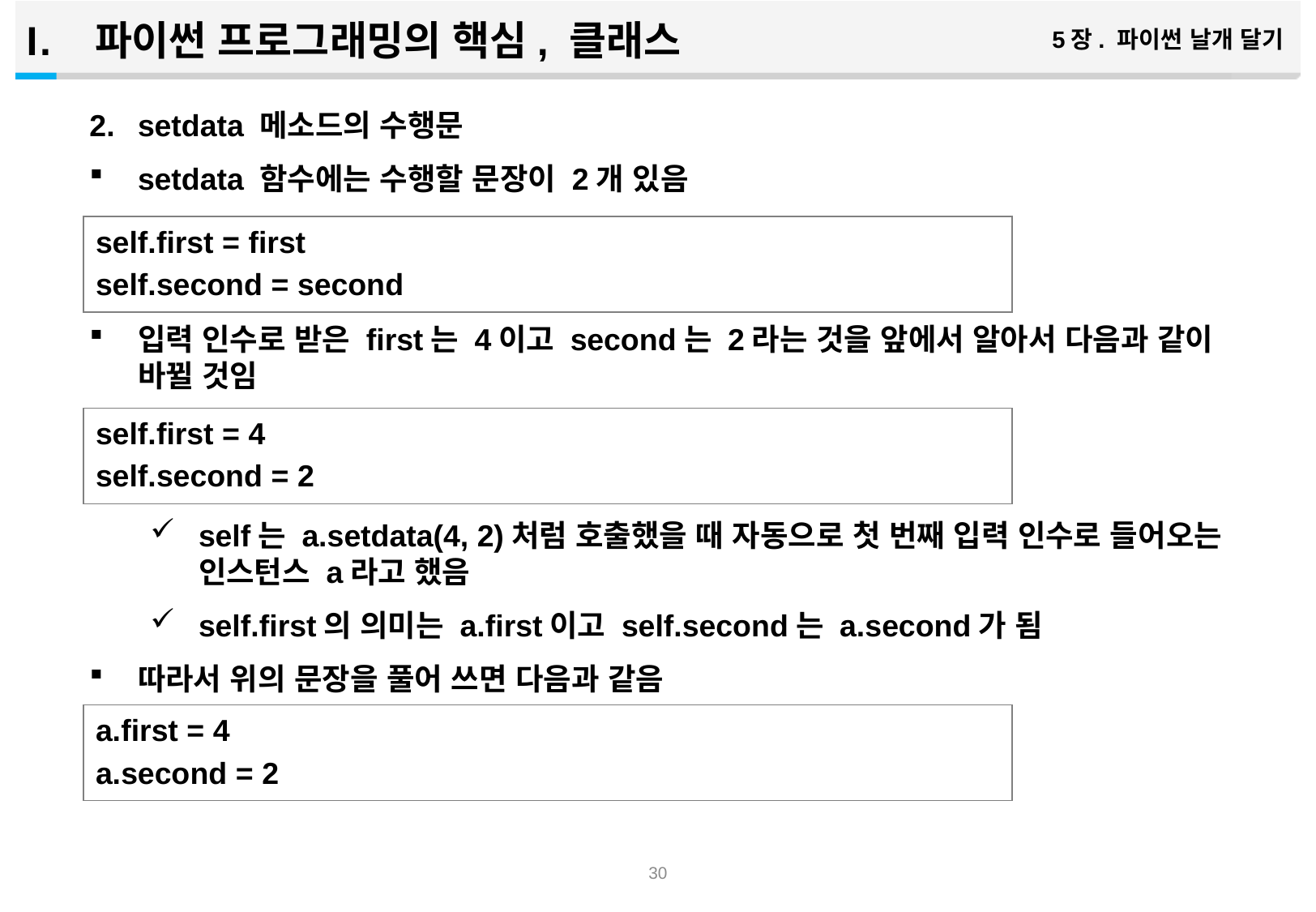

파이썬 프로그래밍의 핵심, 클래스
5장. 파이썬 날개 달기
setdata 메소드의 수행문
setdata 함수에는 수행할 문장이 2개 있음

입력 인수로 받은 first는 4이고 second는 2라는 것을 앞에서 알아서 다음과 같이  바뀔 것임

self는 a.setdata(4, 2)처럼 호출했을 때 자동으로 첫 번째 입력 인수로 들어오는 인스턴스 a라고 했음
self.first의 의미는 a.first이고 self.second는 a.second가 됨
따라서 위의 문장을 풀어 쓰면 다음과 같음
self.first = first
self.second = second

self.first = 4
self.second = 2

a.first = 4
a.second = 2

30